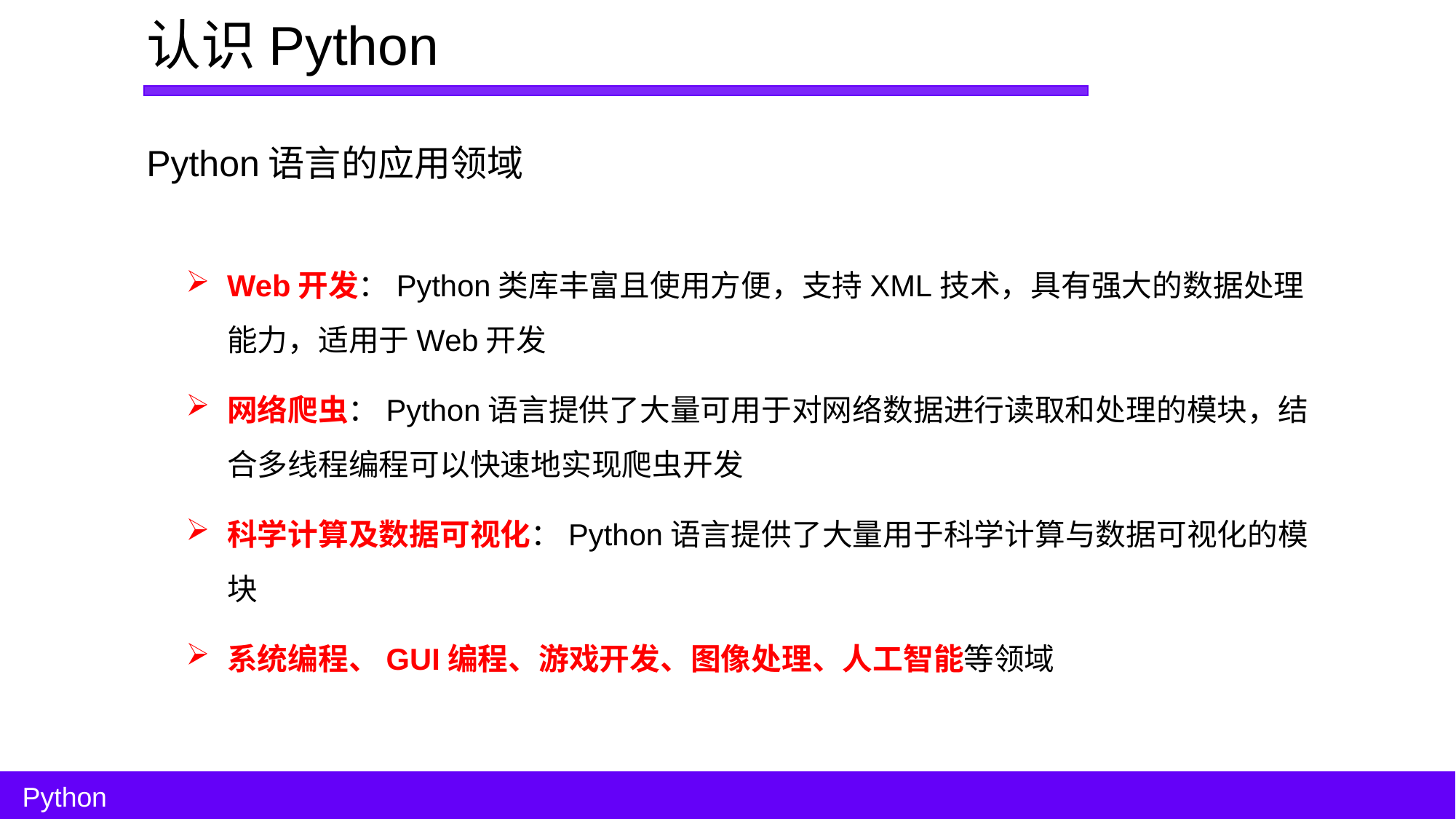

认识Python
Python语言的应用领域
Web开发：Python类库丰富且使用方便，支持XML技术，具有强大的数据处理能力，适用于Web开发
网络爬虫：Python语言提供了大量可用于对网络数据进行读取和处理的模块，结合多线程编程可以快速地实现爬虫开发
科学计算及数据可视化：Python语言提供了大量用于科学计算与数据可视化的模块
系统编程、GUI编程、游戏开发、图像处理、人工智能等领域